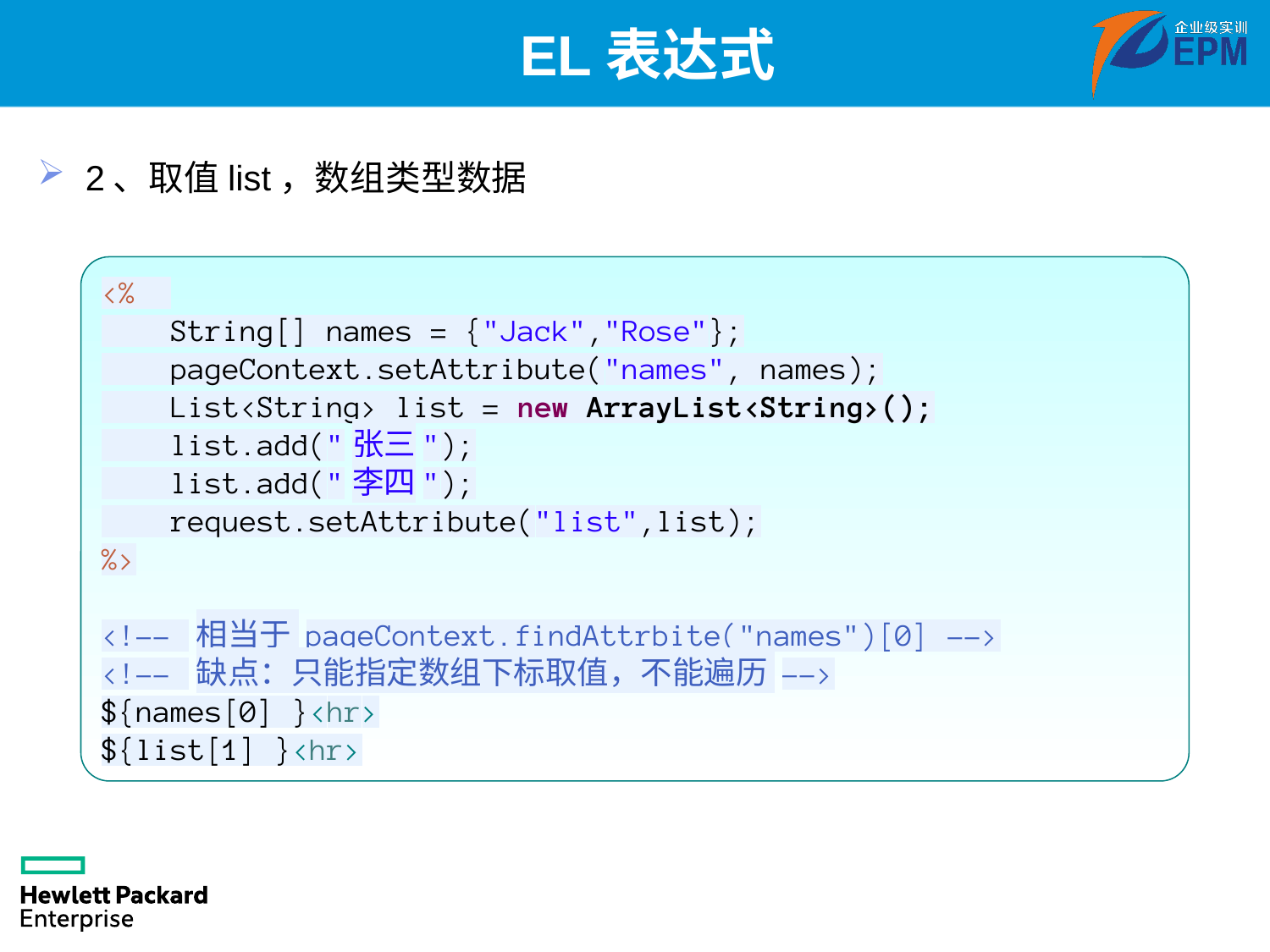

# EL表达式
2、取值list，数组类型数据

<%
    String[] names = {"Jack","Rose"};
    pageContext.setAttribute("names", names);
    List<String> list = new ArrayList<String>();
    list.add("张三");
    list.add("李四");
    request.setAttribute("list",list);
%>

<!-- 相当于 pageContext.findAttrbite("names")[0] -->
<!-- 缺点：只能指定数组下标取值，不能遍历 -->
${names[0] }<hr>
${list[1] }<hr>